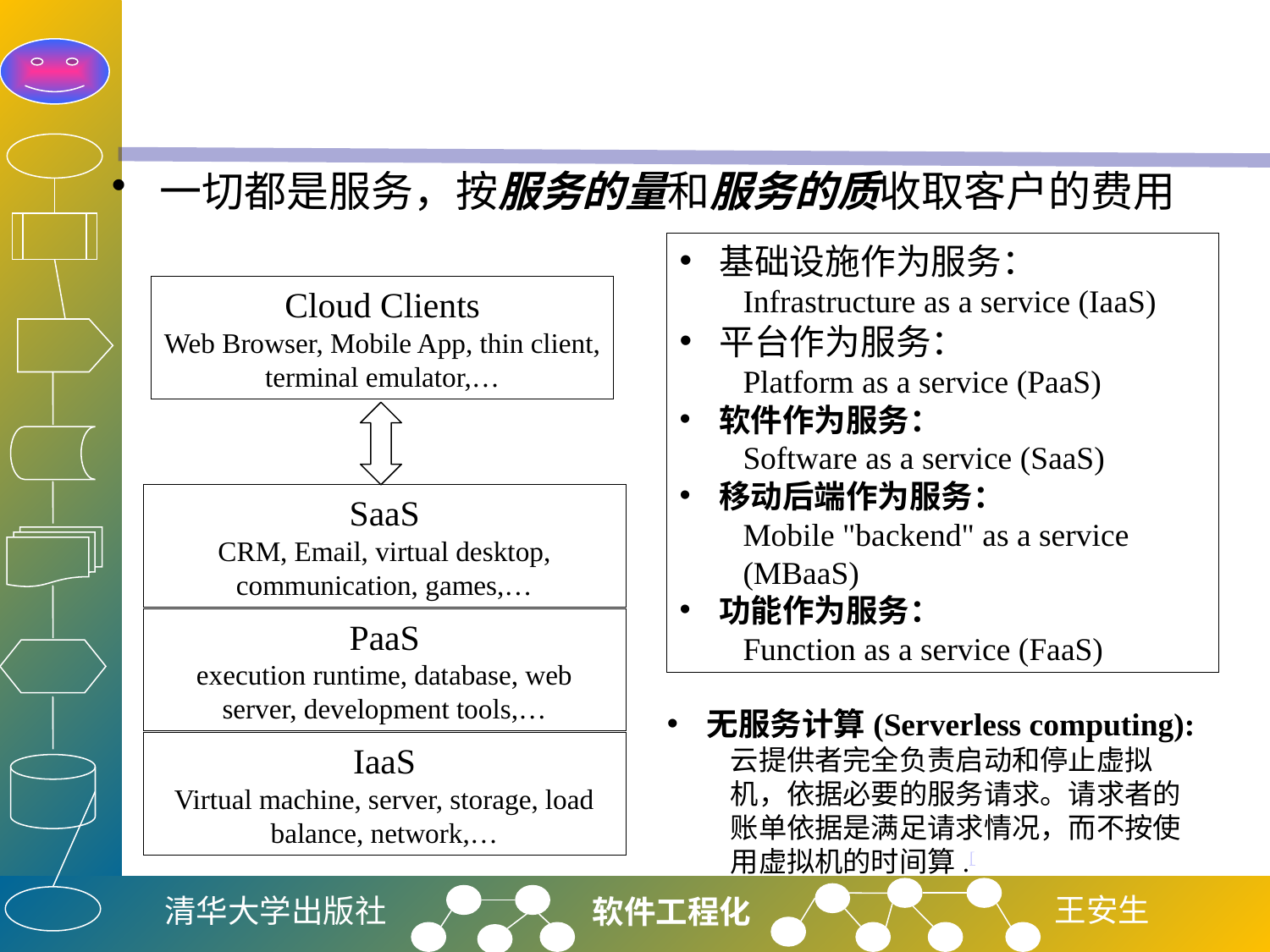

#
一切都是服务，按服务的量和服务的质收取客户的费用
基础设施作为服务：
Infrastructure as a service (IaaS)
平台作为服务：
Platform as a service (PaaS)
软件作为服务：
Software as a service (SaaS)
移动后端作为服务：
Mobile "backend" as a service (MBaaS)
功能作为服务：
Function as a service (FaaS)
Cloud Clients
Web Browser, Mobile App, thin client, terminal emulator,…

SaaS
CRM, Email, virtual desktop, communication, games,…
PaaS
execution runtime, database, web server, development tools,…
无服务计算(Serverless computing):
云提供者完全负责启动和停止虚拟机，依据必要的服务请求。请求者的账单依据是满足请求情况，而不按使用虚拟机的时间算.[
IaaS
Virtual machine, server, storage, load balance, network,…